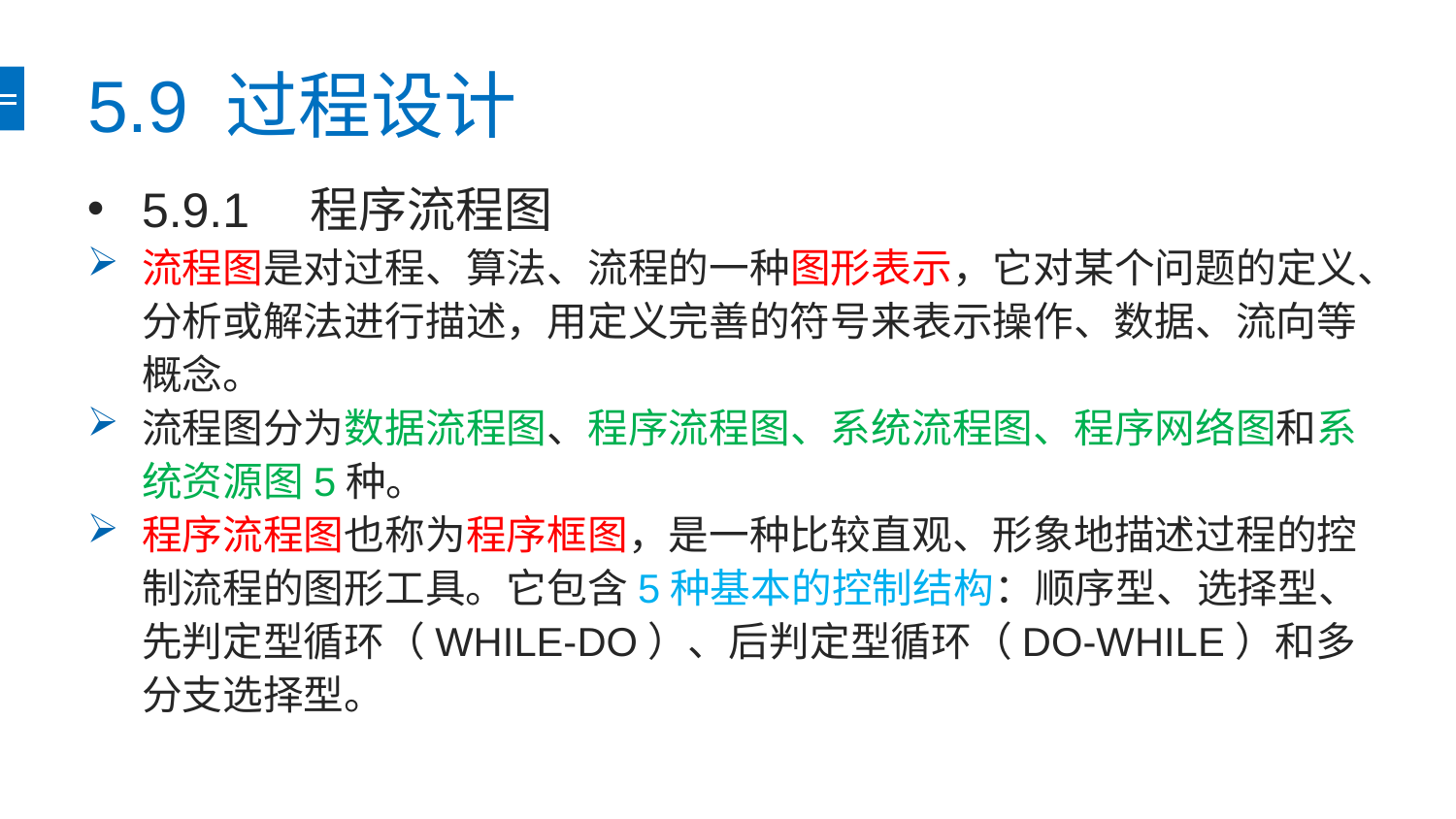

# 5.9 过程设计
5.9.1　程序流程图
流程图是对过程、算法、流程的一种图形表示，它对某个问题的定义、分析或解法进行描述，用定义完善的符号来表示操作、数据、流向等概念。
流程图分为数据流程图、程序流程图、系统流程图、程序网络图和系统资源图5种。
程序流程图也称为程序框图，是一种比较直观、形象地描述过程的控制流程的图形工具。它包含5种基本的控制结构：顺序型、选择型、先判定型循环（WHILE-DO）、后判定型循环（DO-WHILE）和多分支选择型。